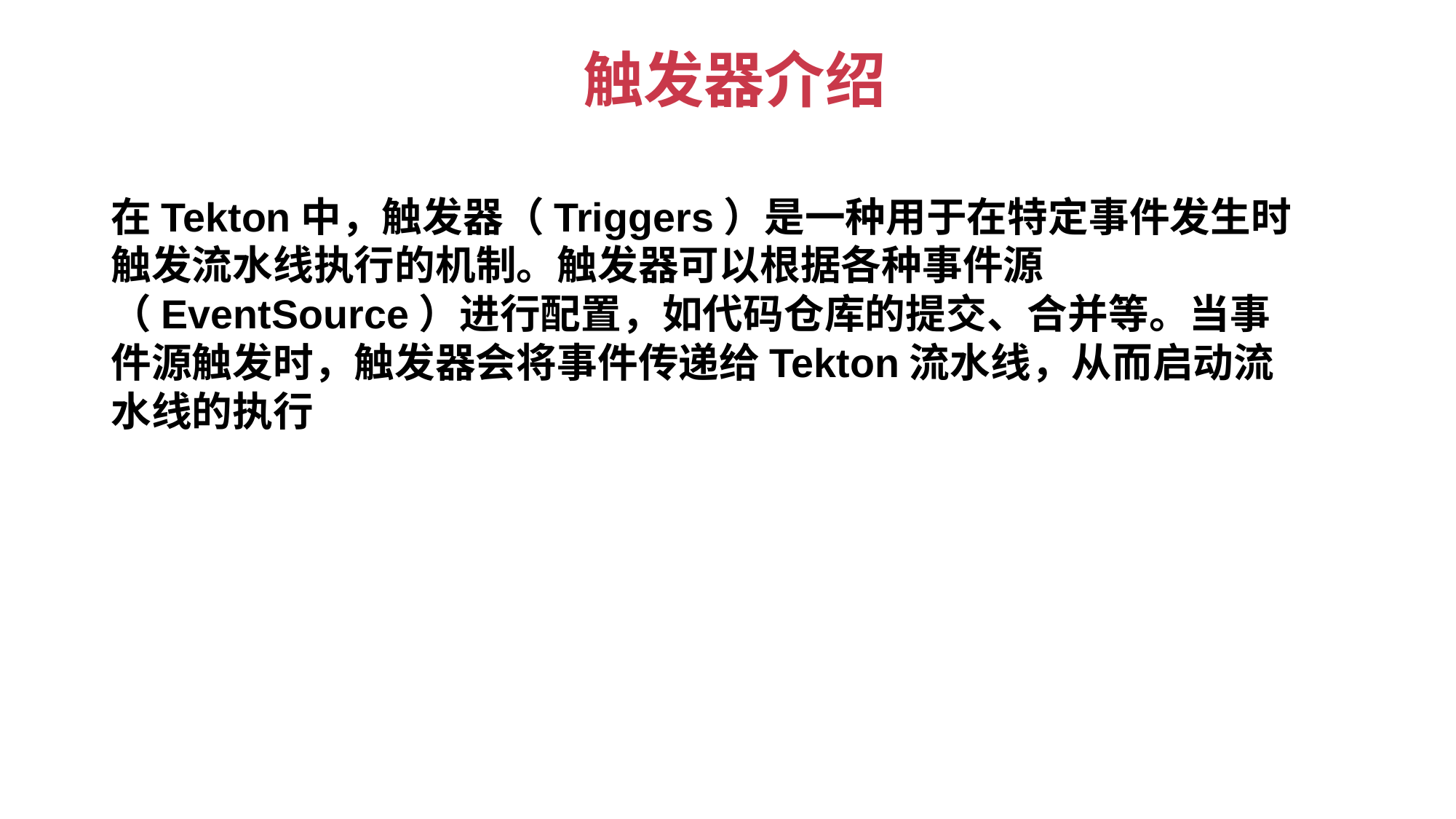

触发器介绍
在Tekton中，触发器（Triggers）是一种用于在特定事件发生时触发流水线执行的机制。触发器可以根据各种事件源（EventSource）进行配置，如代码仓库的提交、合并等。当事件源触发时，触发器会将事件传递给Tekton流水线，从而启动流水线的执行